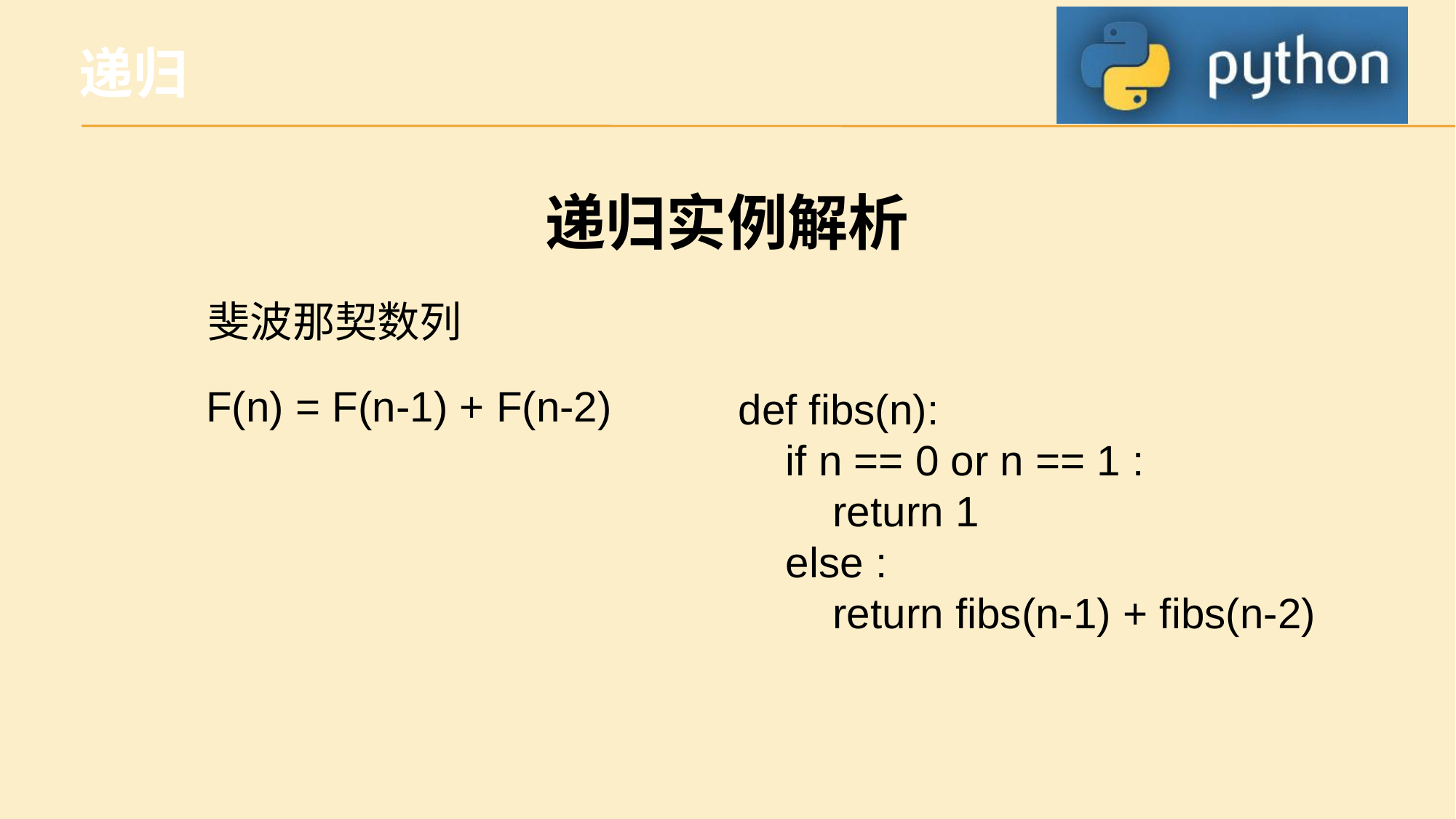

递归
递归实例解析
斐波那契数列
F(n) = F(n-1) + F(n-2)
def fibs(n):
    if n == 0 or n == 1 :
        return 1
    else :
        return fibs(n-1) + fibs(n-2)